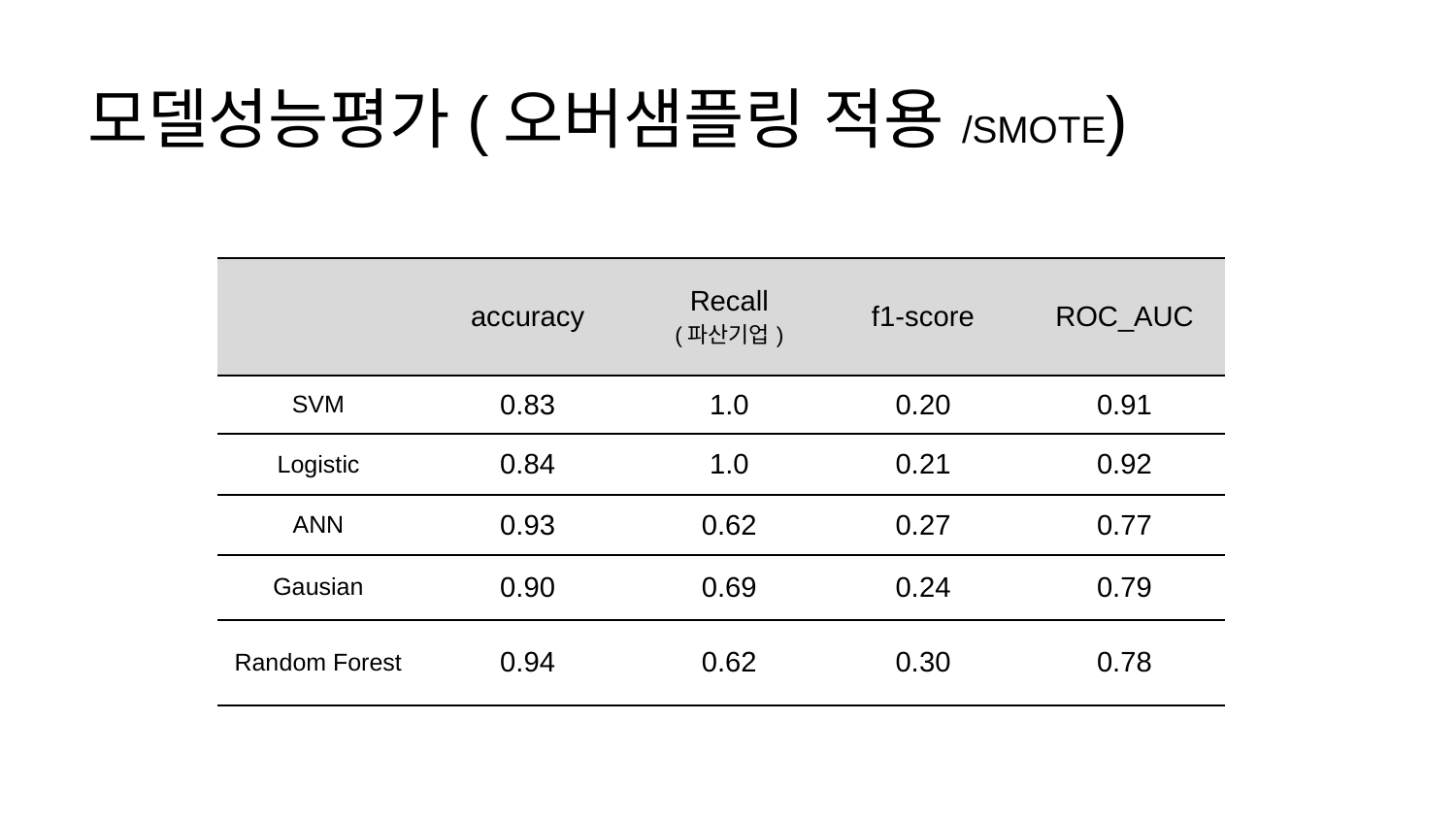

모델성능평가(오버샘플링 적용/SMOTE)
|  | accuracy | Recall (파산기업) | f1-score | ROC\_AUC |
| --- | --- | --- | --- | --- |
| SVM | 0.83 | 1.0 | 0.20 | 0.91 |
| Logistic | 0.84 | 1.0 | 0.21 | 0.92 |
| ANN | 0.93 | 0.62 | 0.27 | 0.77 |
| Gausian | 0.90 | 0.69 | 0.24 | 0.79 |
| Random Forest | 0.94 | 0.62 | 0.30 | 0.78 |